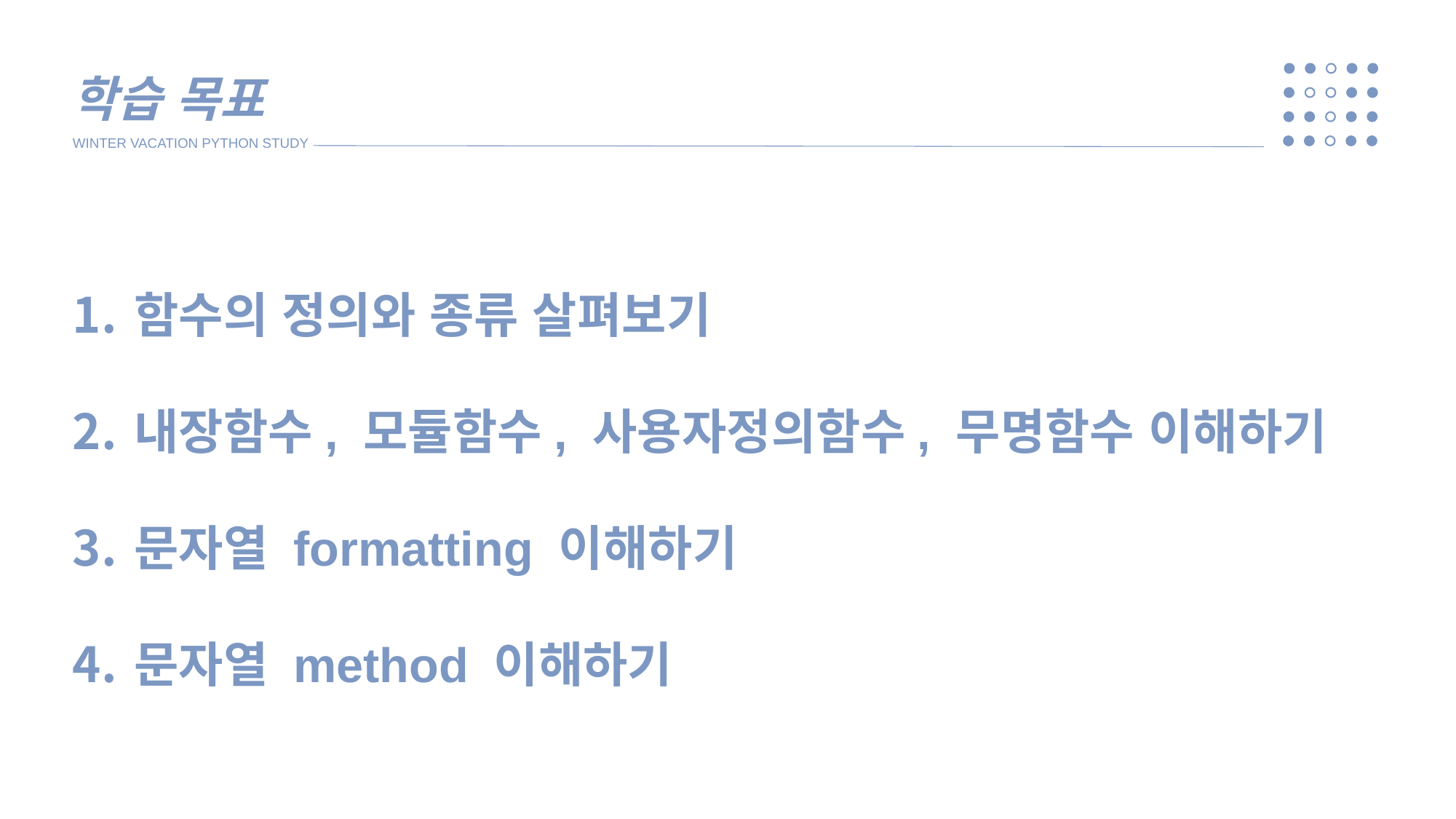

학습 목표
WINTER VACATION PYTHON STUDY

함수의 정의와 종류 살펴보기
내장함수, 모듈함수, 사용자정의함수, 무명함수 이해하기
문자열 formatting 이해하기
문자열 method 이해하기